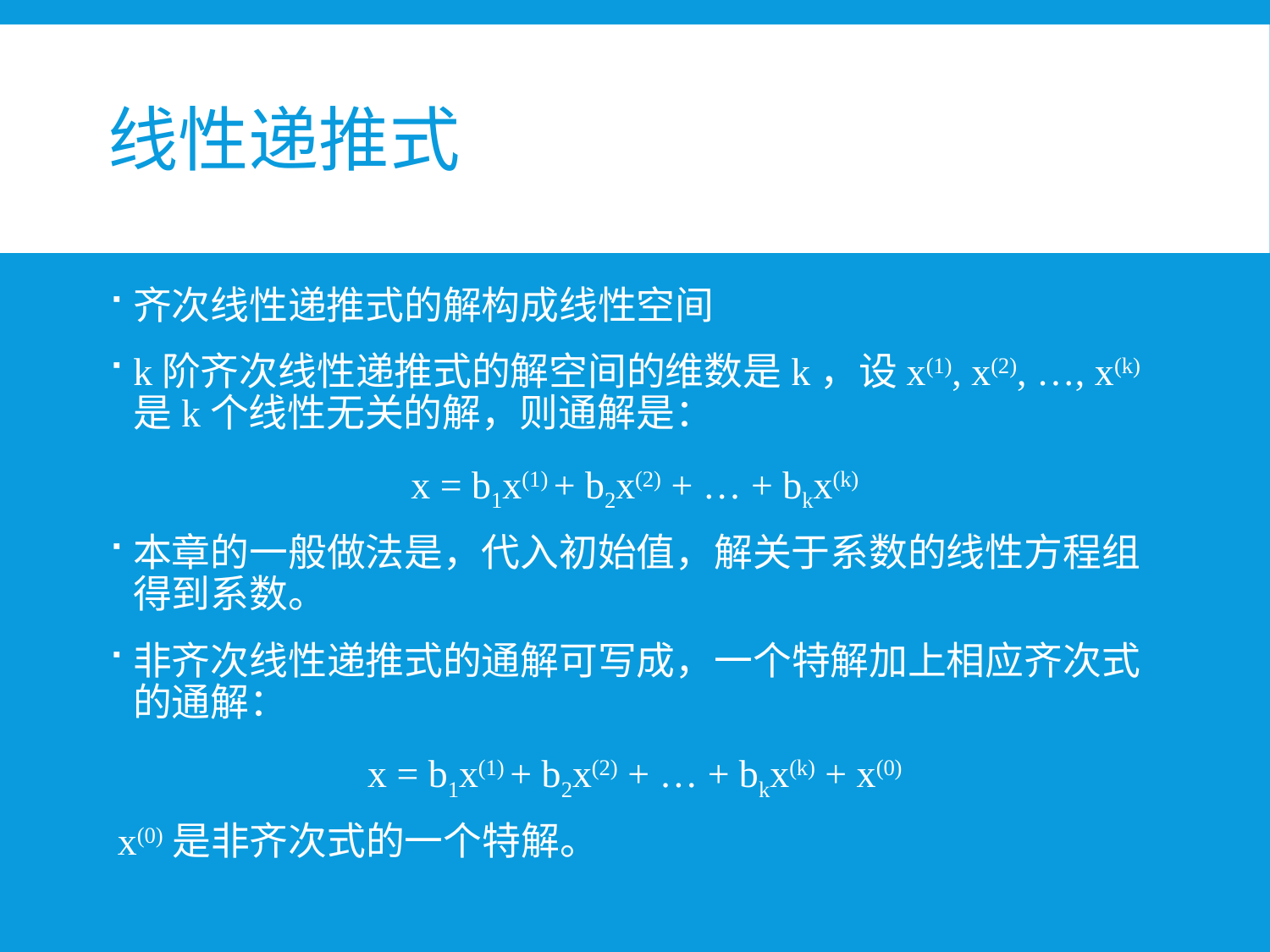

# 线性递推式
齐次线性递推式的解构成线性空间
k阶齐次线性递推式的解空间的维数是k，设x(1), x(2), …, x(k) 是k个线性无关的解，则通解是：
x = b1x(1) + b2x(2) + … + bkx(k)
本章的一般做法是，代入初始值，解关于系数的线性方程组得到系数。
非齐次线性递推式的通解可写成，一个特解加上相应齐次式的通解：
x = b1x(1) + b2x(2) + … + bkx(k) + x(0)
 x(0)是非齐次式的一个特解。